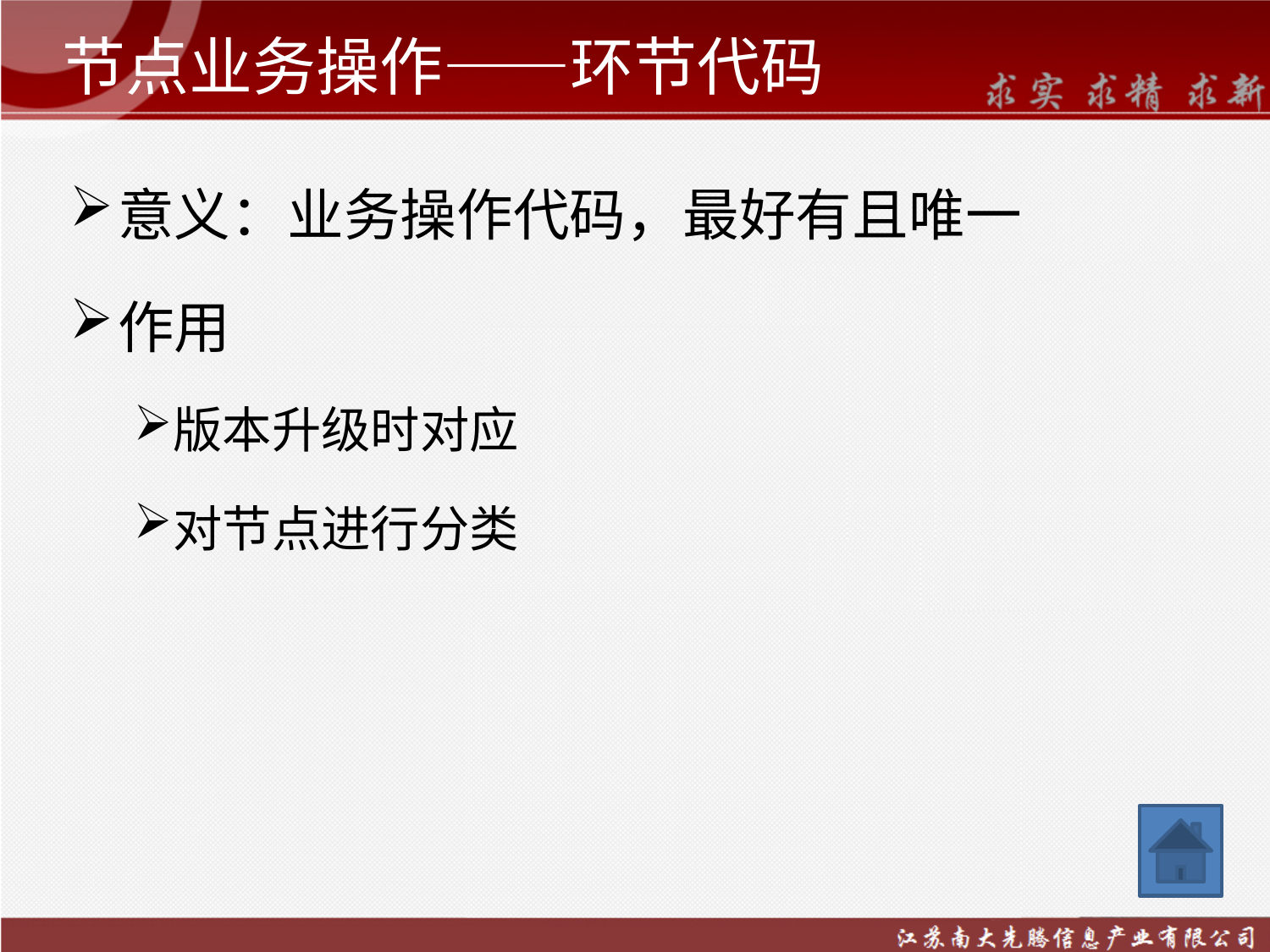

# 节点业务操作——环节代码
意义：业务操作代码，最好有且唯一
作用
版本升级时对应
对节点进行分类